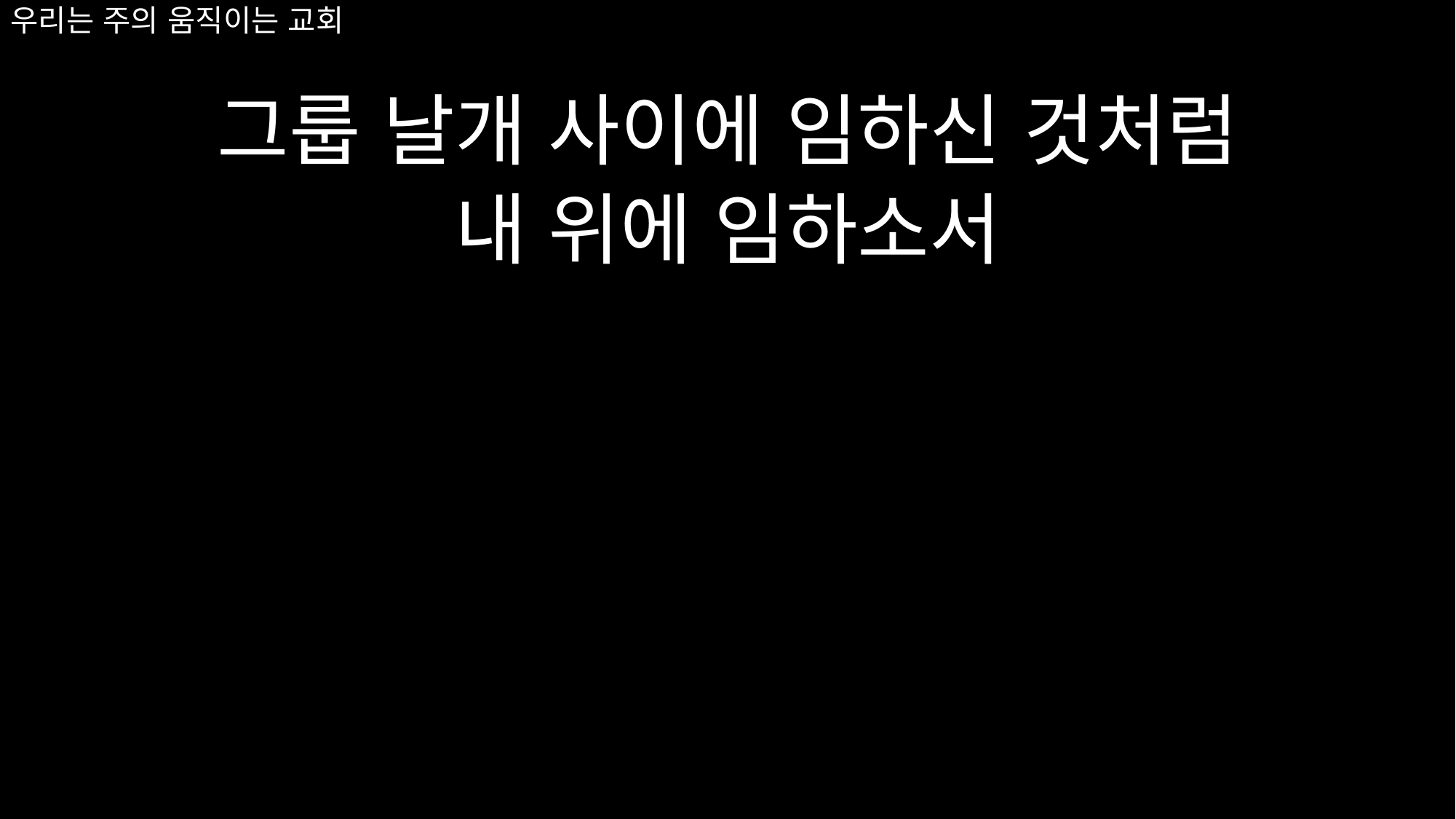

그룹 날개 사이에 임하신 것처럼
내 위에 임하소서

# 우리는 주의 움직이는 교회